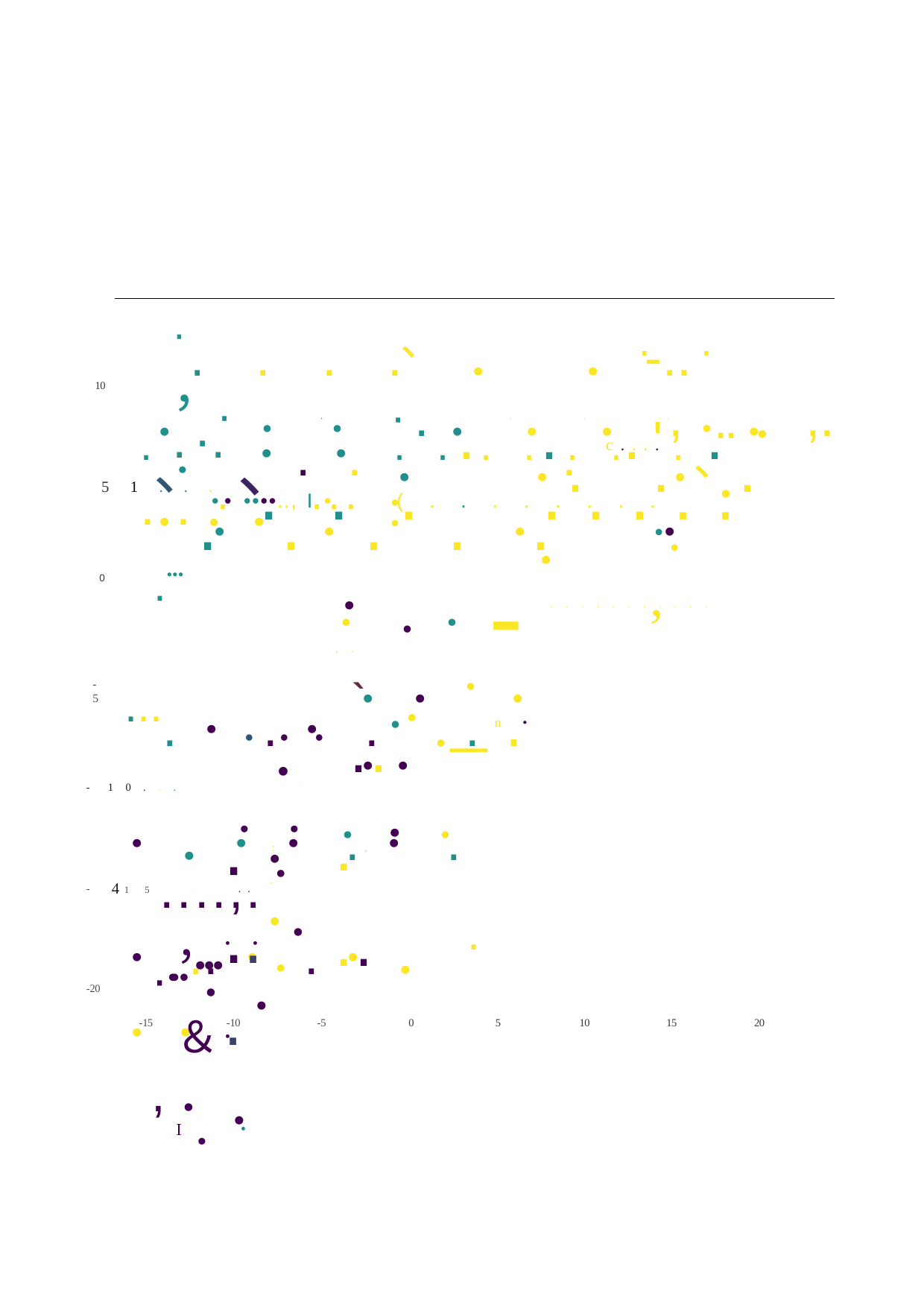

·，．
、..
....． ．-..
．·．.．·.．.．.．..,．．,.．.．...：
10
..·.．．......'...
、.•••
..．．
....
..
.
51...、...
．
．
．
、
c....
...	.....
.....
．
．．
．
．
•• ••••.., I•
(........
·.,
．
．．． ...........,.
-
．｀．．n .• ．．．
0
．．．．．．－
....．.．.．.．．．．.．.．..．.．．.．．
．..．.．..
-5
•••．．

．．
-10...
....
．．
:
,
....,. ．．．
，•	• ＆•	I ．•
4 15
-
..

．雪·

．
．
·•••．．,．．
-20
-15
-10
-5
0
5
10
15
20